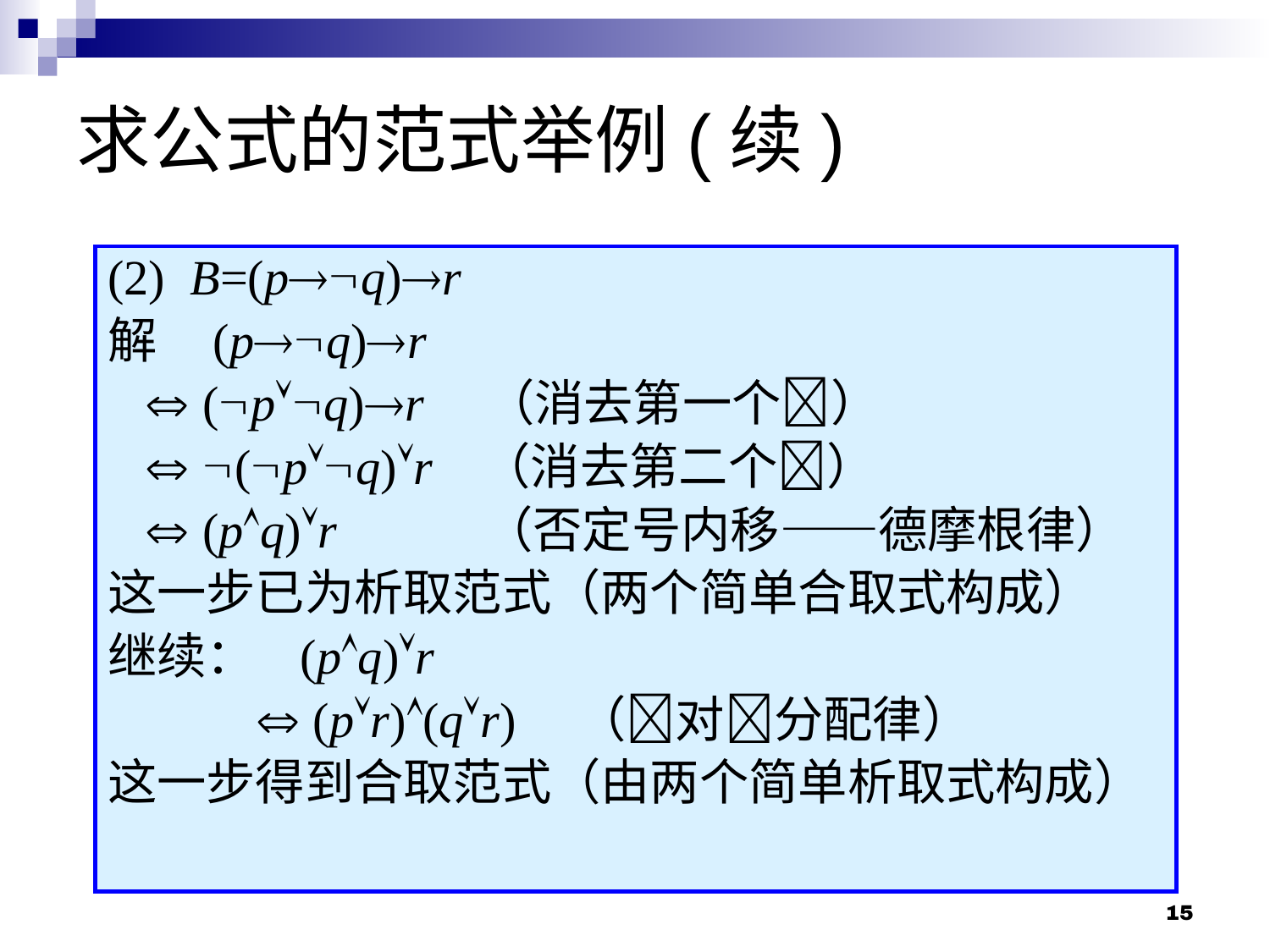

# 求公式的范式举例(续)
(2)  B=(p→¬q)→r
解    (p→¬q)→r
   ⇔ (¬p∨¬q)→r    （消去第一个→）
   ⇔ ¬(¬p∨¬q)∨r   （消去第二个→）
   ⇔ (p∧q)∨r           （否定号内移——德摩根律）
这一步已为析取范式（两个简单合取式构成）
继续：   (p∧q)∨r
            ⇔ (p∨r)∧(q∨r)    （∨对∧分配律）
这一步得到合取范式（由两个简单析取式构成）
15